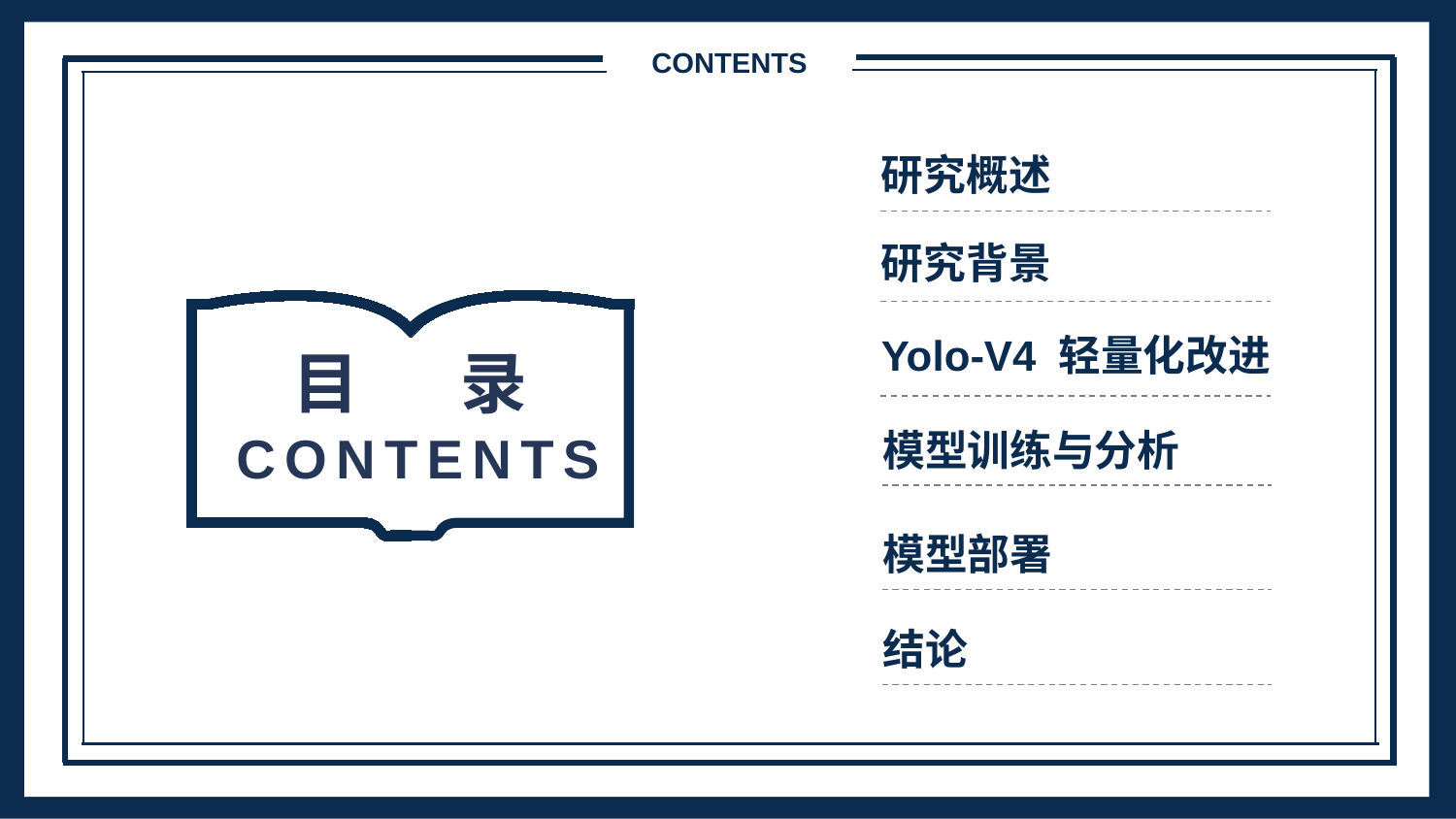

行业PPT模板http://www.1ppt.com/hangye/
CONTENTS
研究概述
研究背景

Yolo-V4 轻量化改进
目
录
模型训练与分析
CONTENTS
模型部署
结论